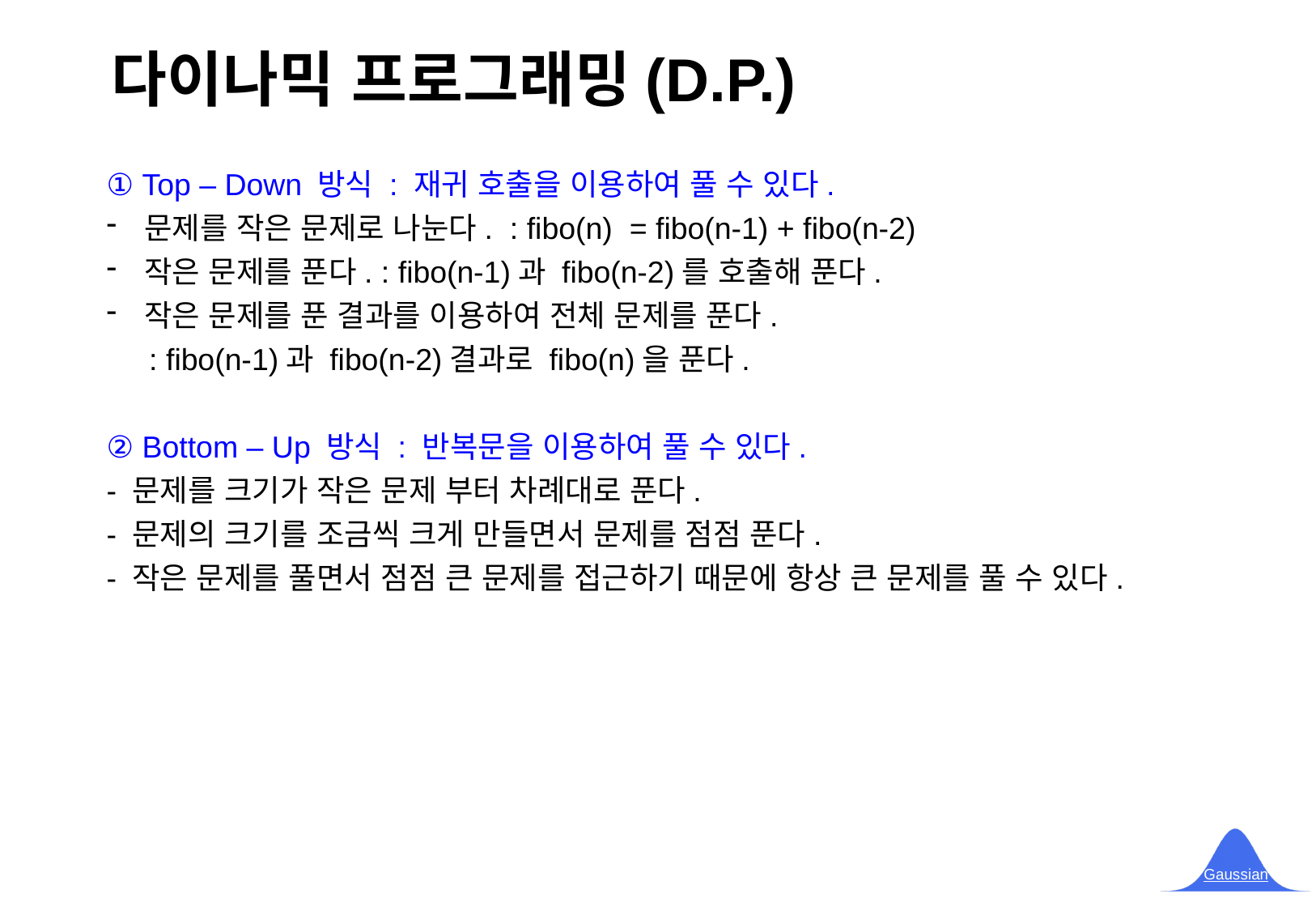

# 다이나믹 프로그래밍(D.P.)
① Top – Down 방식 : 재귀 호출을 이용하여 풀 수 있다.
문제를 작은 문제로 나눈다.  : fibo(n)  = fibo(n-1) + fibo(n-2)
작은 문제를 푼다. : fibo(n-1)과 fibo(n-2)를 호출해 푼다.
작은 문제를 푼 결과를 이용하여 전체 문제를 푼다.
     : fibo(n-1)과 fibo(n-2)결과로 fibo(n)을 푼다.

② Bottom – Up 방식 : 반복문을 이용하여 풀 수 있다.
- 문제를 크기가 작은 문제 부터 차례대로 푼다.
- 문제의 크기를 조금씩 크게 만들면서 문제를 점점 푼다.
- 작은 문제를 풀면서 점점 큰 문제를 접근하기 때문에 항상 큰 문제를 풀 수 있다.